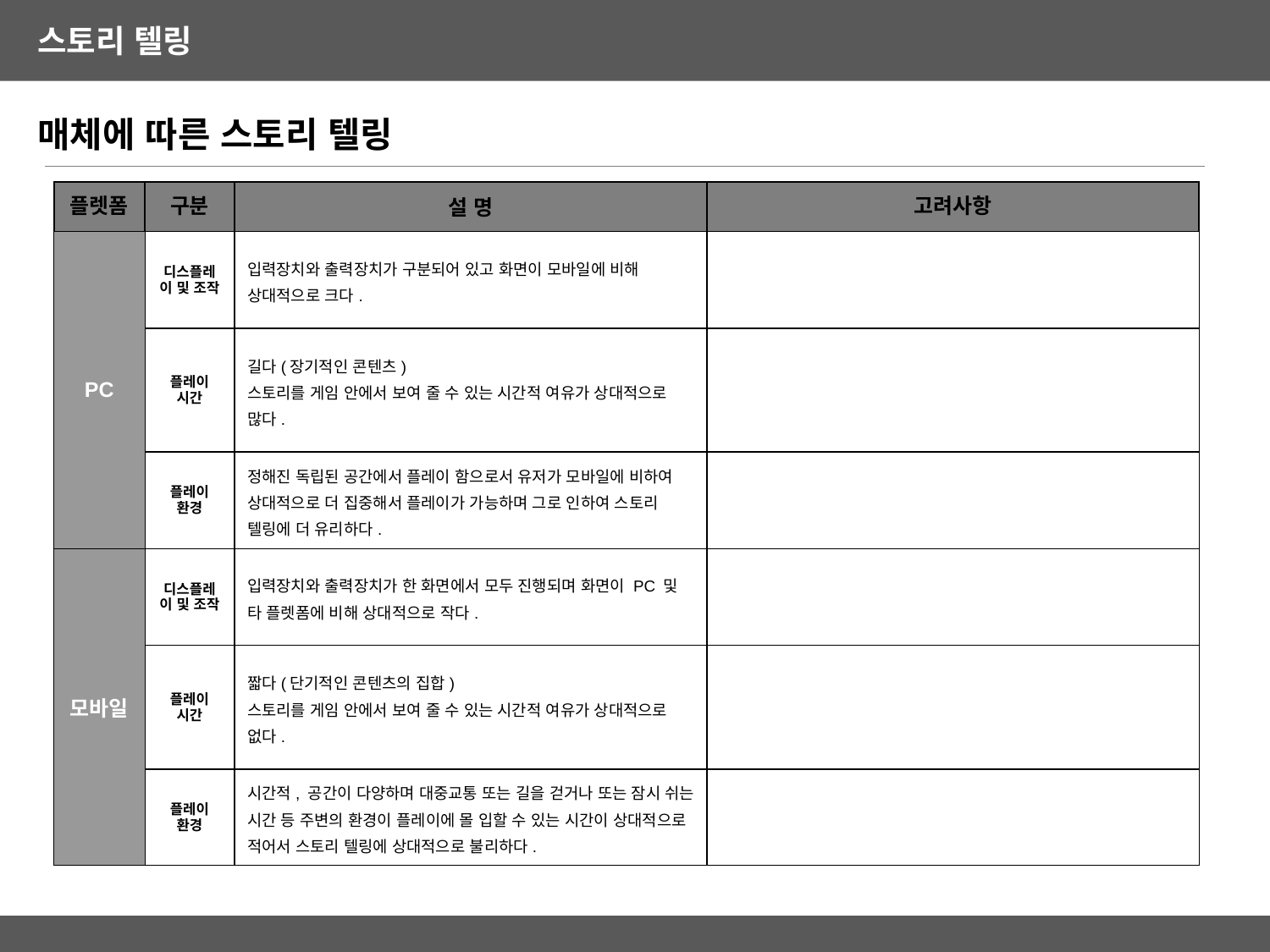

스토리 텔링
매체에 따른 스토리 텔링
| 플렛폼 | 구분 | 설 명 | 고려사항 |
| --- | --- | --- | --- |
| PC | 디스플레이 및 조작 | 입력장치와 출력장치가 구분되어 있고 화면이 모바일에 비해 상대적으로 크다. |  |
|  | 플레이 시간 | 길다(장기적인 콘텐츠) 스토리를 게임 안에서 보여 줄 수 있는 시간적 여유가 상대적으로 많다. |  |
|  | 플레이 환경 | 정해진 독립된 공간에서 플레이 함으로서 유저가 모바일에 비하여 상대적으로 더 집중해서 플레이가 가능하며 그로 인하여 스토리 텔링에 더 유리하다. |  |
| 모바일 | 디스플레이 및 조작 | 입력장치와 출력장치가 한 화면에서 모두 진행되며 화면이 PC 및 타 플렛폼에 비해 상대적으로 작다. |  |
|  | 플레이 시간 | 짧다(단기적인 콘텐츠의 집합) 스토리를 게임 안에서 보여 줄 수 있는 시간적 여유가 상대적으로 없다. |  |
|  | 플레이 환경 | 시간적, 공간이 다양하며 대중교통 또는 길을 걷거나 또는 잠시 쉬는 시간 등 주변의 환경이 플레이에 몰 입할 수 있는 시간이 상대적으로 적어서 스토리 텔링에 상대적으로 불리하다. |  |